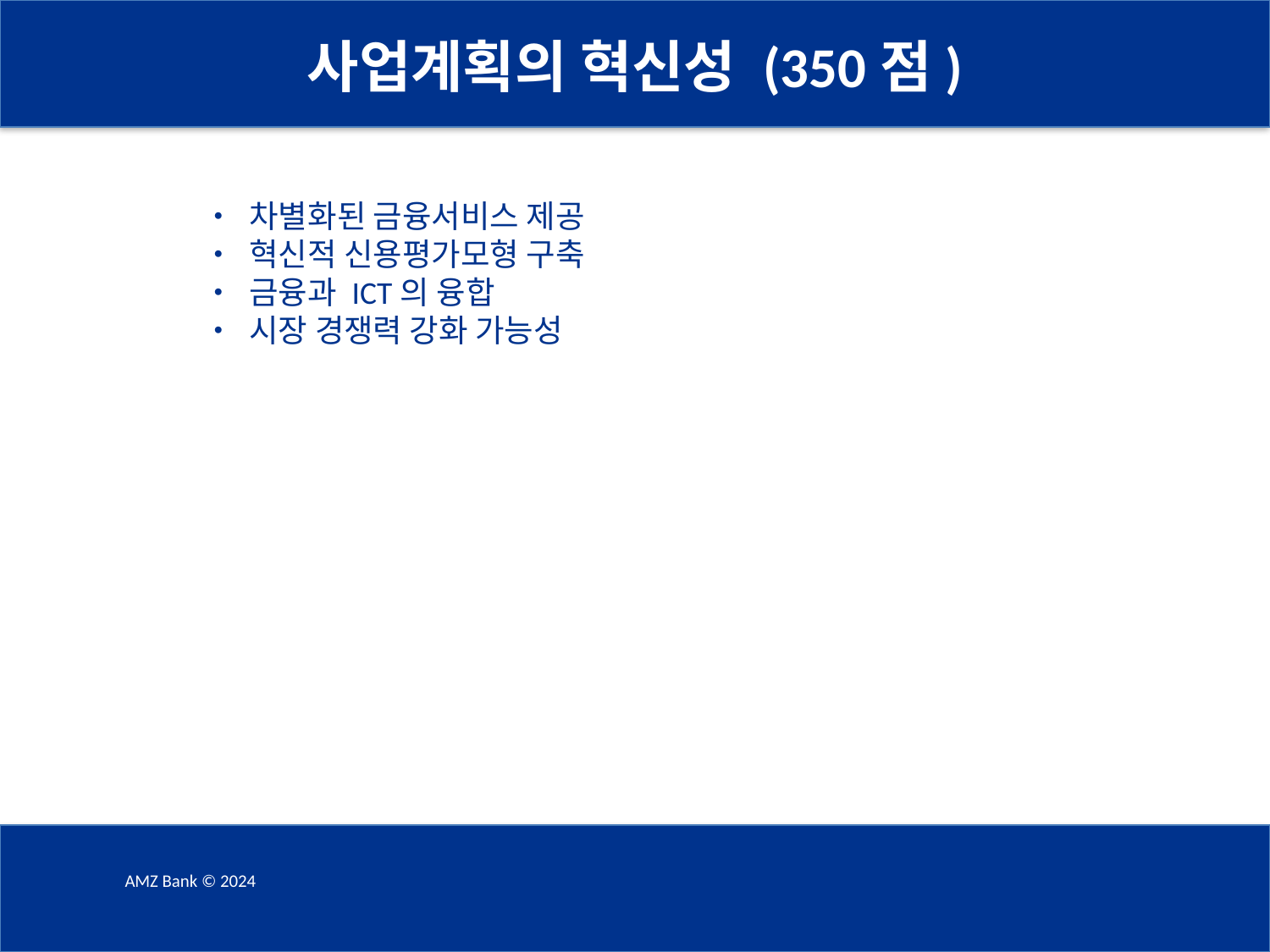

사업계획의 혁신성 (350점)
• 차별화된 금융서비스 제공
• 혁신적 신용평가모형 구축
• 금융과 ICT의 융합
• 시장 경쟁력 강화 가능성

AMZ Bank © 2024